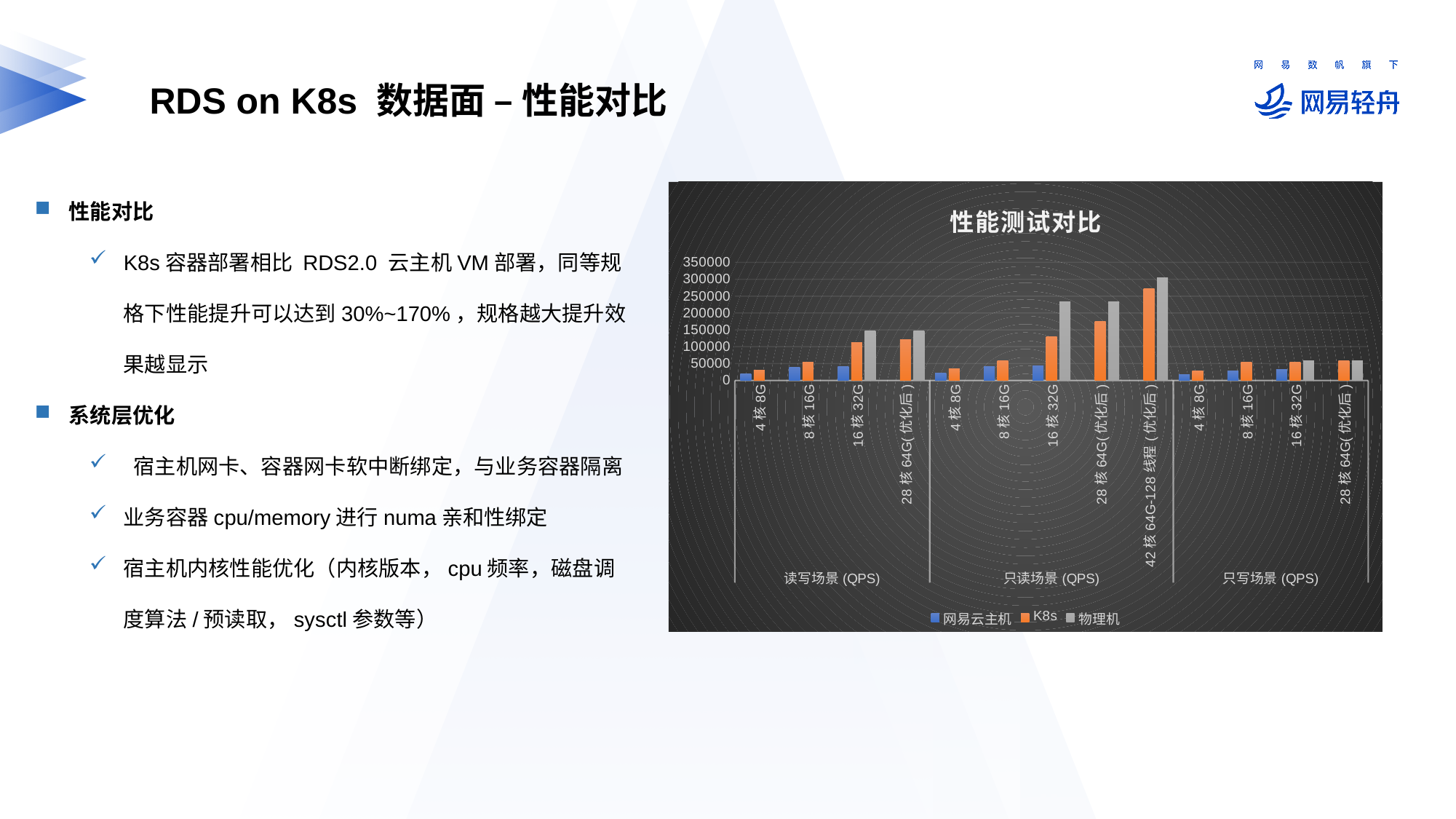

RDS on K8s 数据面 – 性能对比
性能对比
K8s容器部署相比 RDS2.0 云主机VM部署，同等规格下性能提升可以达到30%~170%，规格越大提升效果越显示
系统层优化
 宿主机网卡、容器网卡软中断绑定，与业务容器隔离
业务容器cpu/memory进行numa亲和性绑定
宿主机内核性能优化（内核版本，cpu频率，磁盘调度算法/预读取，sysctl参数等）

### Chart: 性能测试对比

| Category | 网易云主机 | K8s | 物理机 |
|---|---|---|---|
| 4核8G | 19624.69 | 29355.72 | None |
| 8核16G | 39817.29 | 54249.56 | None |
| 16核32G | 40318.08 | 113271.72 | 146748.01 |
| 28核64G(优化后) | None | 120263.85 | 146748.01 |
| 4核8G | 22775.59 | 33846.57 | None |
| 8核16G | 42104.28 | 58545.54 | None |
| 16核32G | 42699.36 | 129963.29 | 234077.33 |
| 28核64G(优化后) | None | 176013.79 | 234077.33 |
| 42核64G-128线程(优化后) | None | 272972.28 | 305125.31 |
| 4核8G | 18351.05 | 28848.8 | None |
| 8核16G | 28762.59 | 53671.43 | None |
| 16核32G | 31734.7 | 53816.07 | 58423.38 |
| 28核64G(优化后) | None | 57975.98 | 58423.38 |